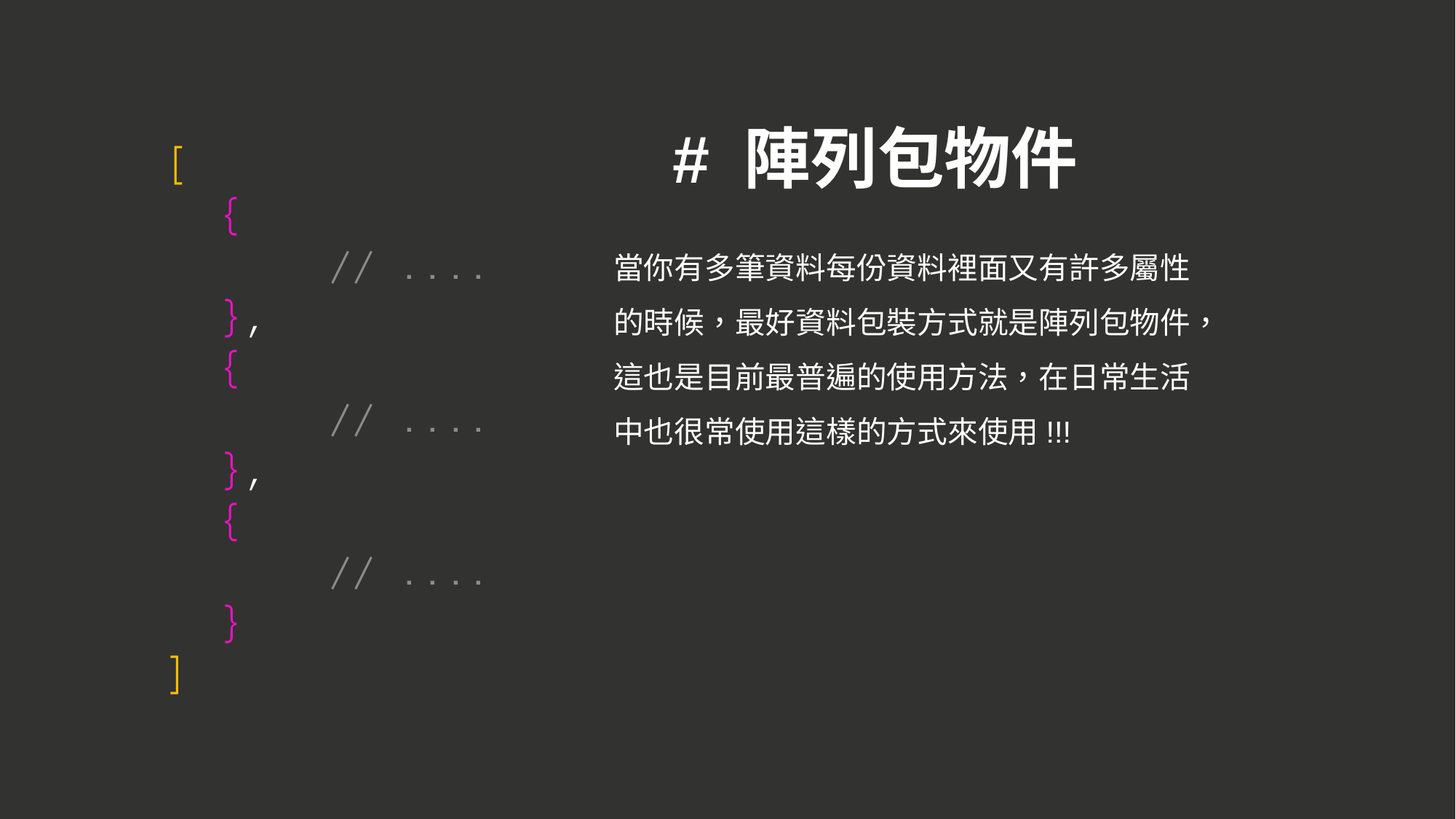

# 陣列包物件
[
{
	// ....
},
{
	// ....
},
{
	// ....
}
]
當你有多筆資料每份資料裡面又有許多屬性的時候，最好資料包裝方式就是陣列包物件，這也是目前最普遍的使用方法，在日常生活中也很常使用這樣的方式來使用!!!